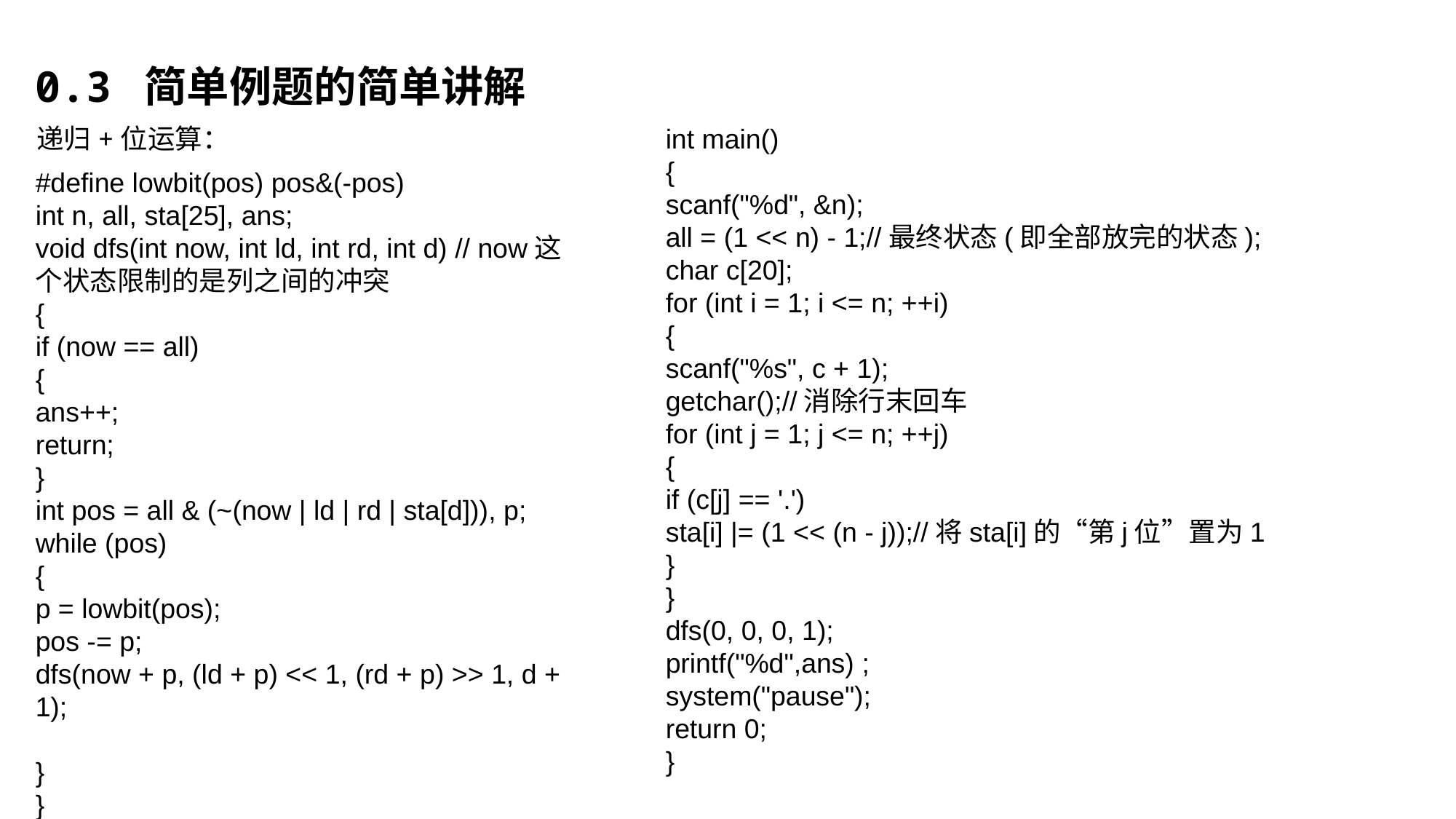

0.3	简单例题的简单讲解
递归+位运算：
int main()
{
scanf("%d", &n);
all = (1 << n) - 1;//最终状态(即全部放完的状态);
char c[20];
for (int i = 1; i <= n; ++i)
{
scanf("%s", c + 1);
getchar();//消除行末回车
for (int j = 1; j <= n; ++j)
{
if (c[j] == '.')
sta[i] |= (1 << (n - j));//将sta[i]的“第j位”置为1
}
}
dfs(0, 0, 0, 1);
printf("%d",ans) ;
system("pause");
return 0;
}

#define lowbit(pos) pos&(-pos)
int n, all, sta[25], ans;
void dfs(int now, int ld, int rd, int d) // now这个状态限制的是列之间的冲突
{
if (now == all)
{
ans++;
return;
}
int pos = all & (~(now | ld | rd | sta[d])), p;
while (pos)
{
p = lowbit(pos);
pos -= p;
dfs(now + p, (ld + p) << 1, (rd + p) >> 1, d + 1);

}
}